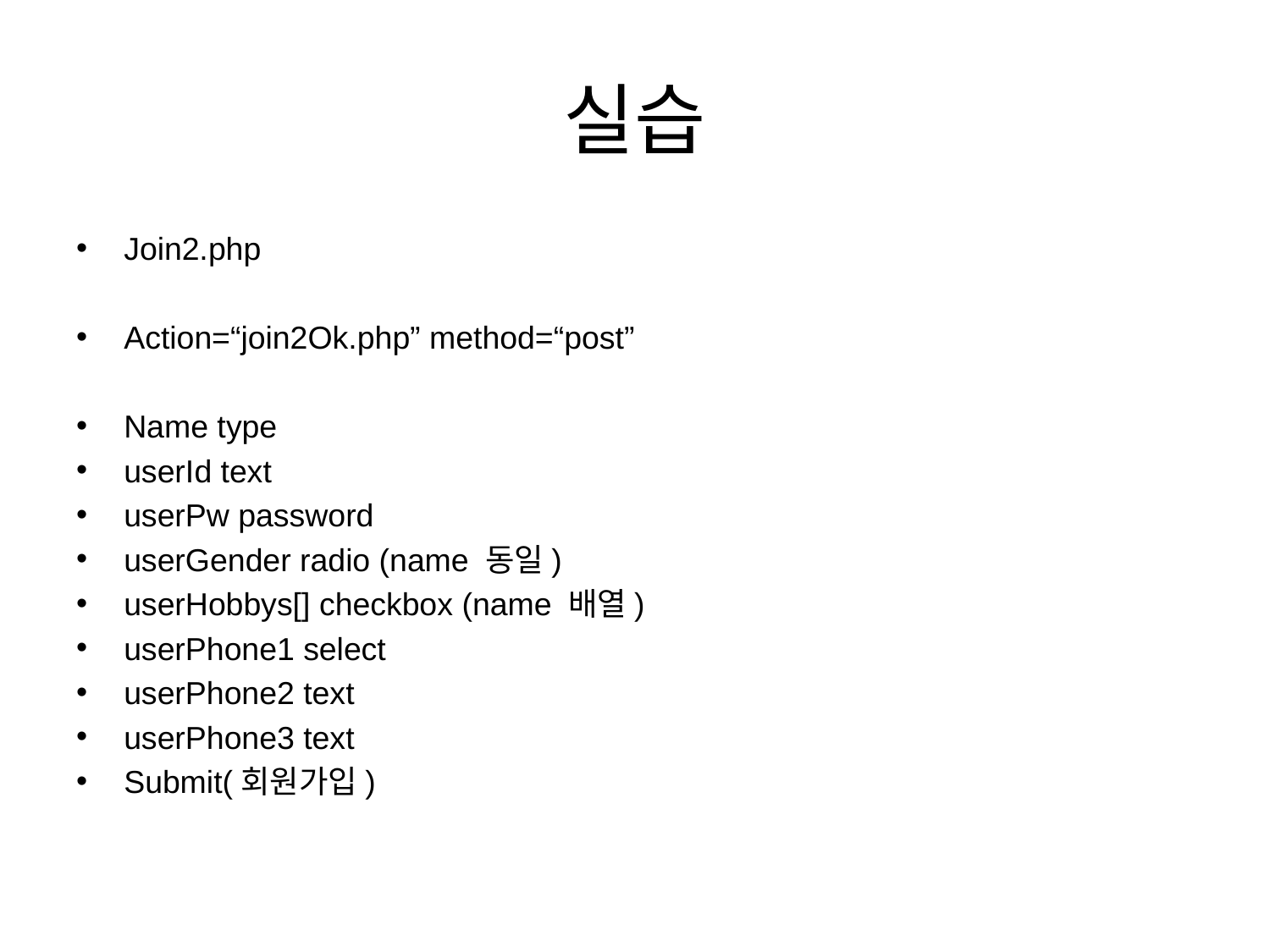

# 실습
Join2.php

Action=“join2Ok.php” method=“post”

Name type
userId text
userPw password
userGender radio (name 동일)
userHobbys[] checkbox (name 배열)
userPhone1 select
userPhone2 text
userPhone3 text
Submit(회원가입)